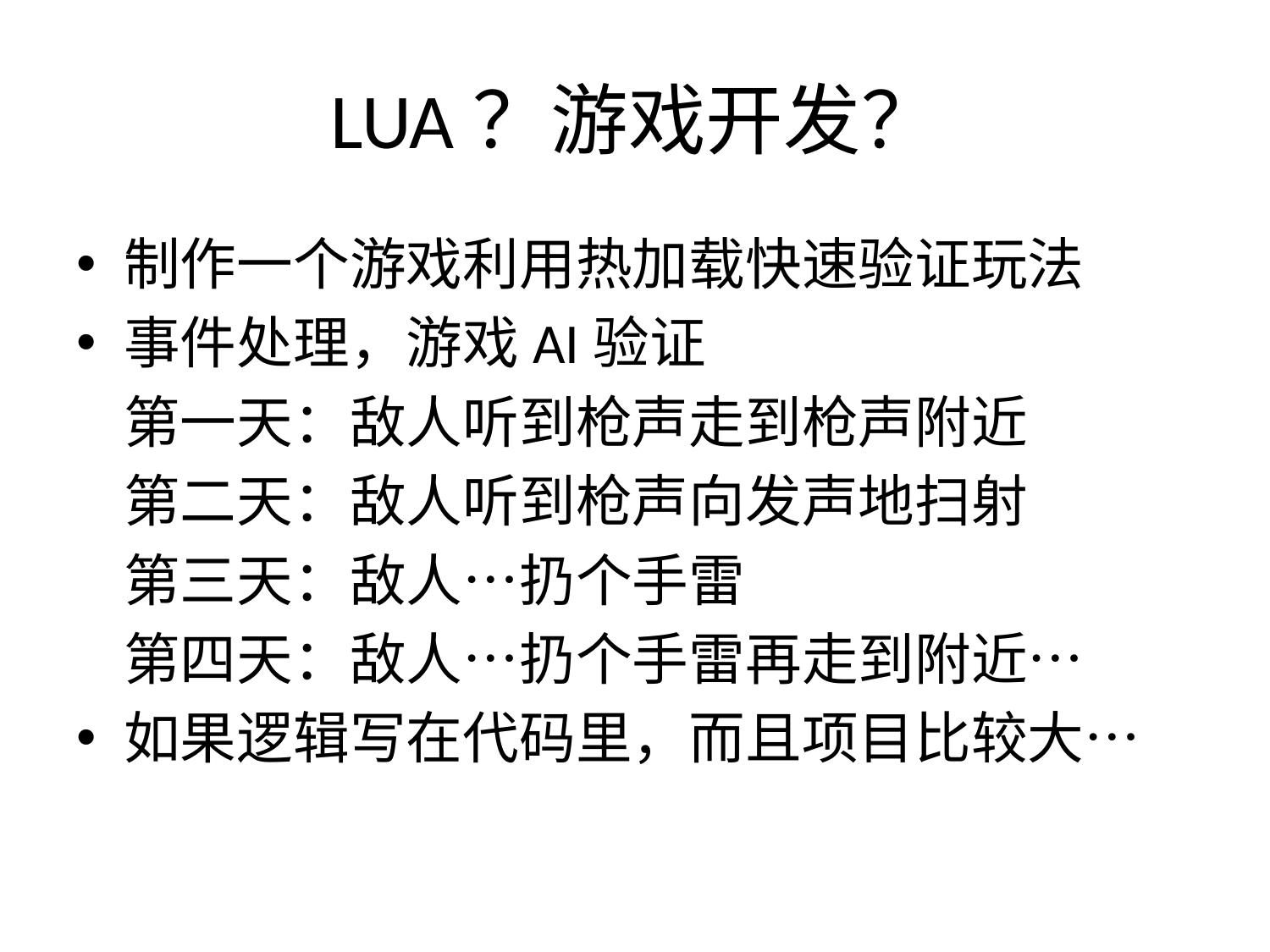

# LUA？游戏开发？
制作一个游戏利用热加载快速验证玩法
事件处理，游戏AI验证
	第一天：敌人听到枪声走到枪声附近
	第二天：敌人听到枪声向发声地扫射
	第三天：敌人…扔个手雷
	第四天：敌人…扔个手雷再走到附近…
如果逻辑写在代码里，而且项目比较大…